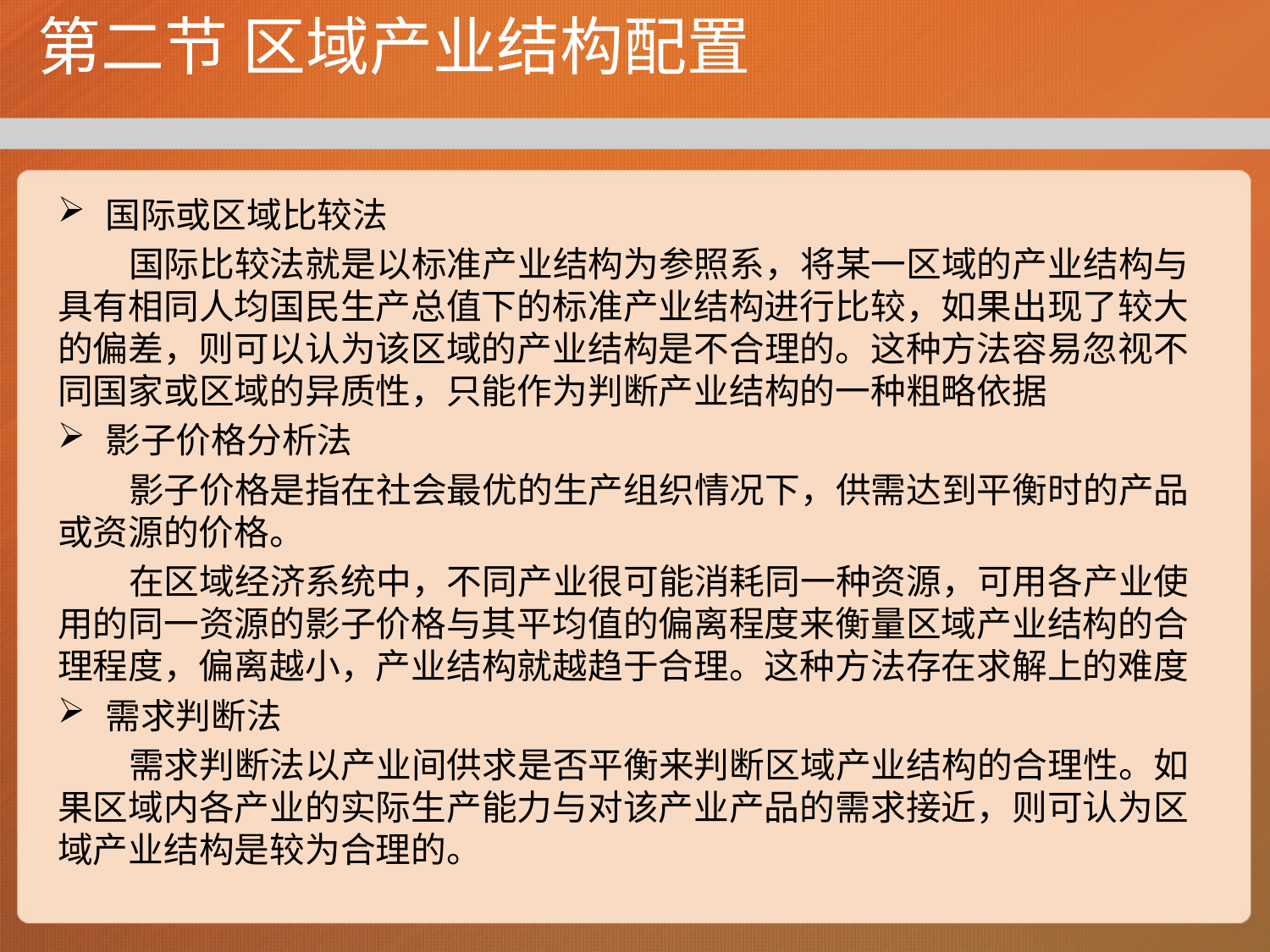

# 第二节 区域产业结构配置
国际或区域比较法
        国际比较法就是以标准产业结构为参照系，将某一区域的产业结构与具有相同人均国民生产总值下的标准产业结构进行比较，如果出现了较大的偏差，则可以认为该区域的产业结构是不合理的。这种方法容易忽视不同国家或区域的异质性，只能作为判断产业结构的一种粗略依据
影子价格分析法
        影子价格是指在社会最优的生产组织情况下，供需达到平衡时的产品或资源的价格。
        在区域经济系统中，不同产业很可能消耗同一种资源，可用各产业使用的同一资源的影子价格与其平均值的偏离程度来衡量区域产业结构的合理程度，偏离越小，产业结构就越趋于合理。这种方法存在求解上的难度
需求判断法
        需求判断法以产业间供求是否平衡来判断区域产业结构的合理性。如果区域内各产业的实际生产能力与对该产业产品的需求接近，则可认为区域产业结构是较为合理的。